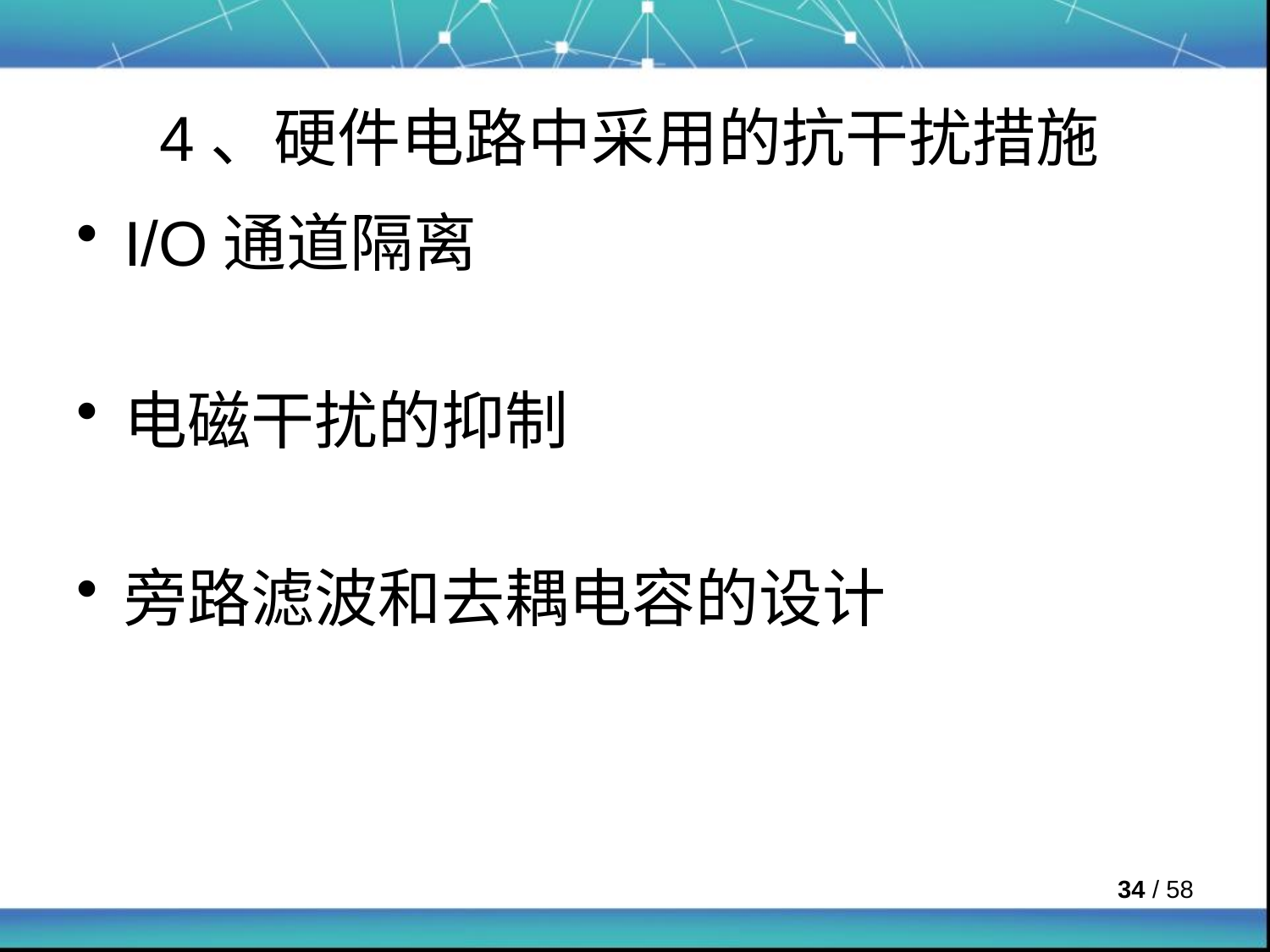

# 4、硬件电路中采用的抗干扰措施
I/O通道隔离

电磁干扰的抑制

旁路滤波和去耦电容的设计
34 / 58